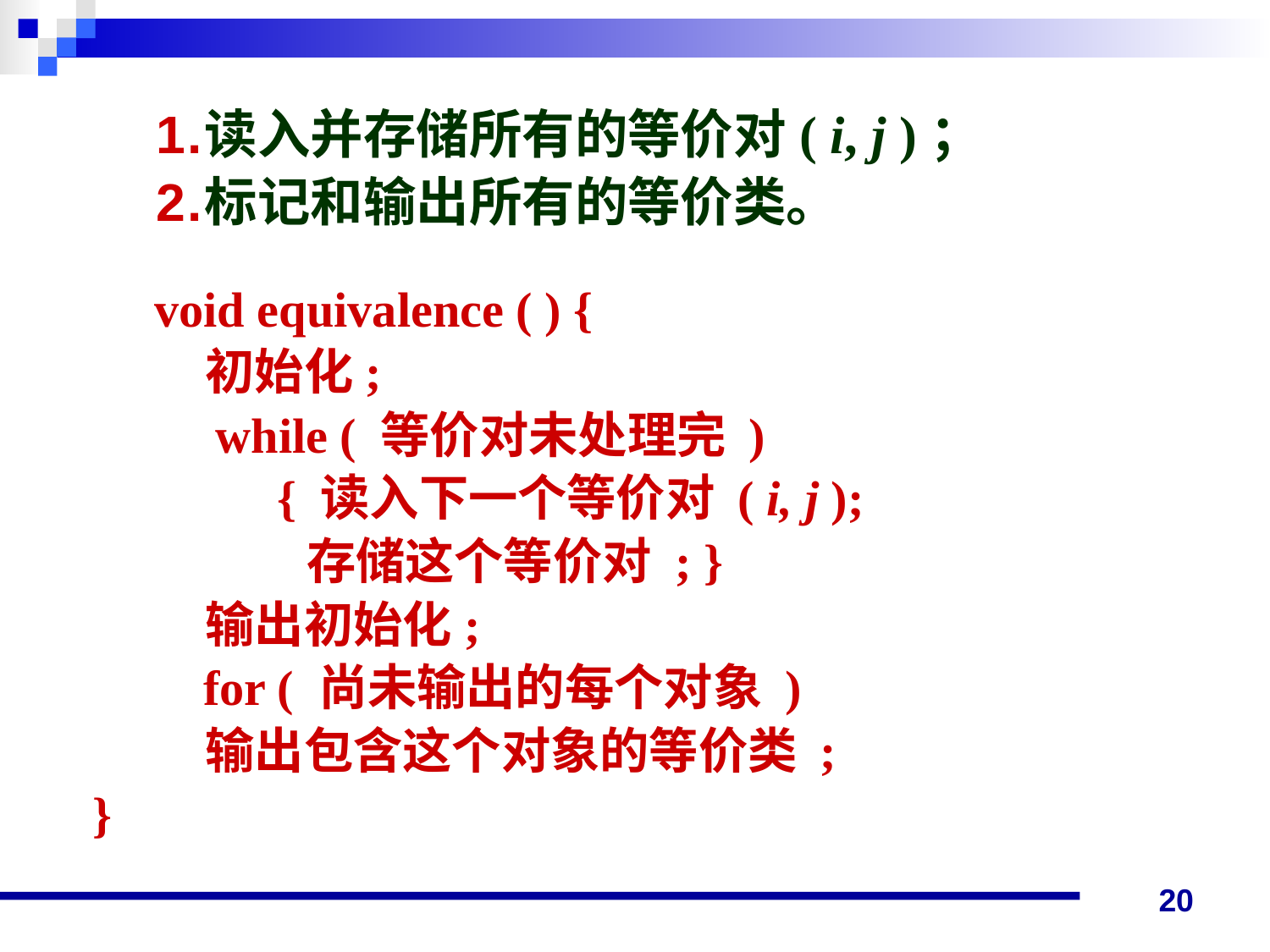

读入并存储所有的等价对( i, j )；
标记和输出所有的等价类。

     void equivalence ( ) {
         初始化;
          while ( 等价对未处理完 )
               { 读入下一个等价对 ( i, j );
                  存储这个等价对 ; }
         输出初始化;
         for ( 尚未输出的每个对象 )
         输出包含这个对象的等价类 ;
}

20